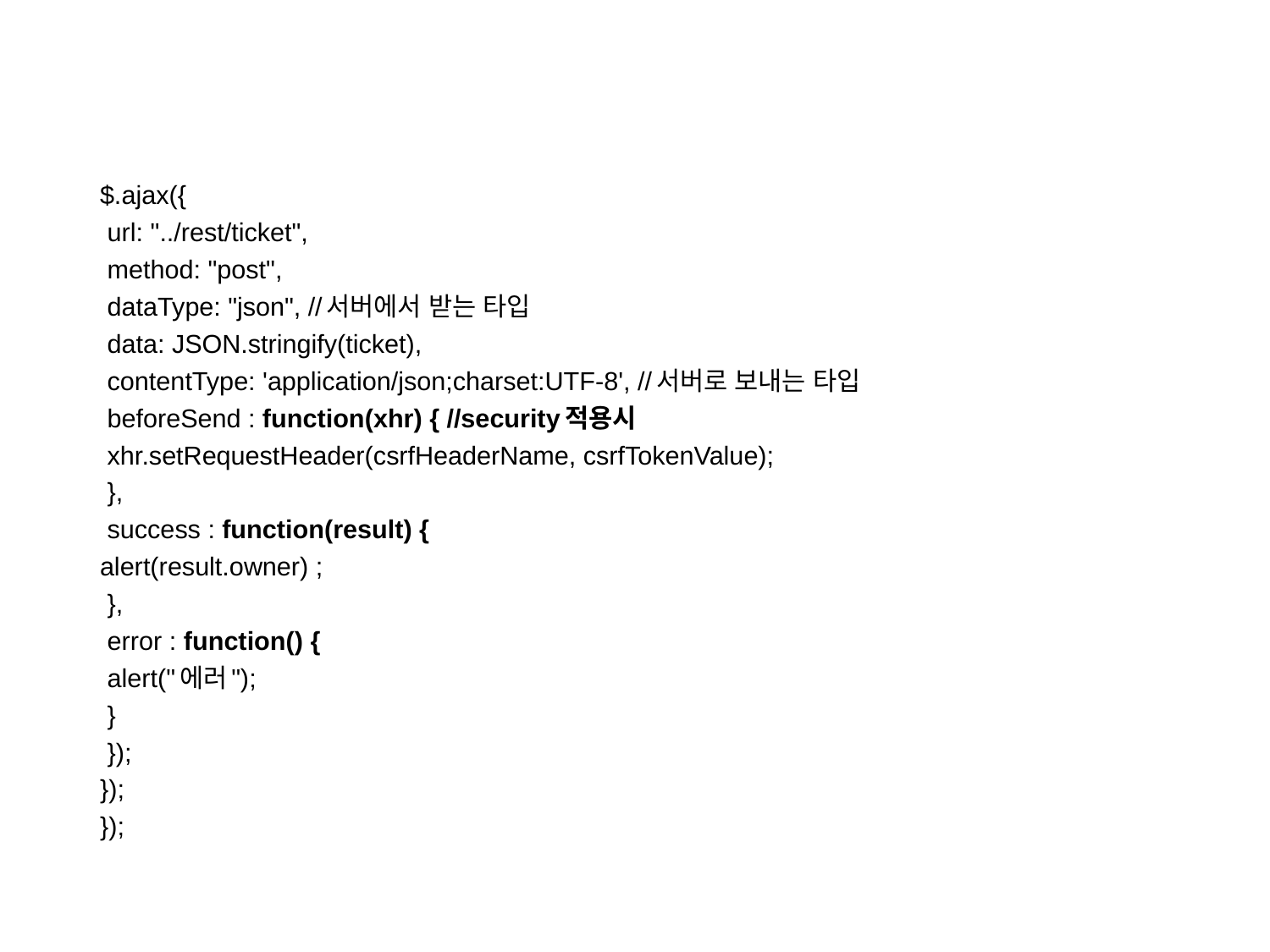

$.ajax({
 url: "../rest/ticket",
 method: "post",
 dataType: "json", //서버에서 받는 타입
 data: JSON.stringify(ticket),
 contentType: 'application/json;charset:UTF-8', //서버로 보내는 타입
 beforeSend : function(xhr) { //security적용시
 xhr.setRequestHeader(csrfHeaderName, csrfTokenValue);
 },
 success : function(result) {
alert(result.owner) ;
 },
 error : function() {
 alert("에러");
 }
 });
});
});